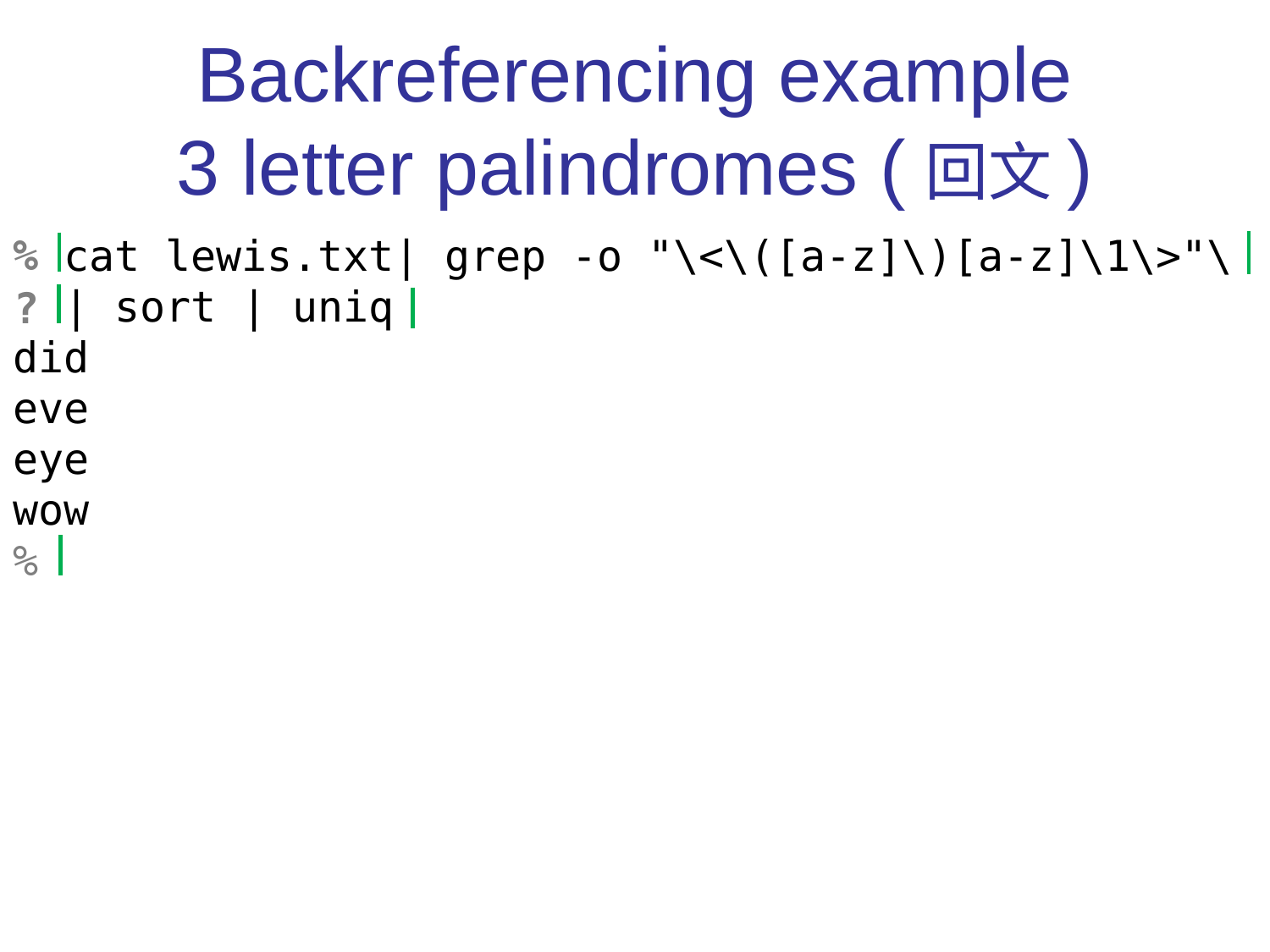

# Backreferencing example 3 letter palindromes (回文)
% cat lewis.txt| grep -o "\<\([a-z]\)[a-z]\1\>"\
  | sort | uniq
did
eve
eye
wow
%

%
?